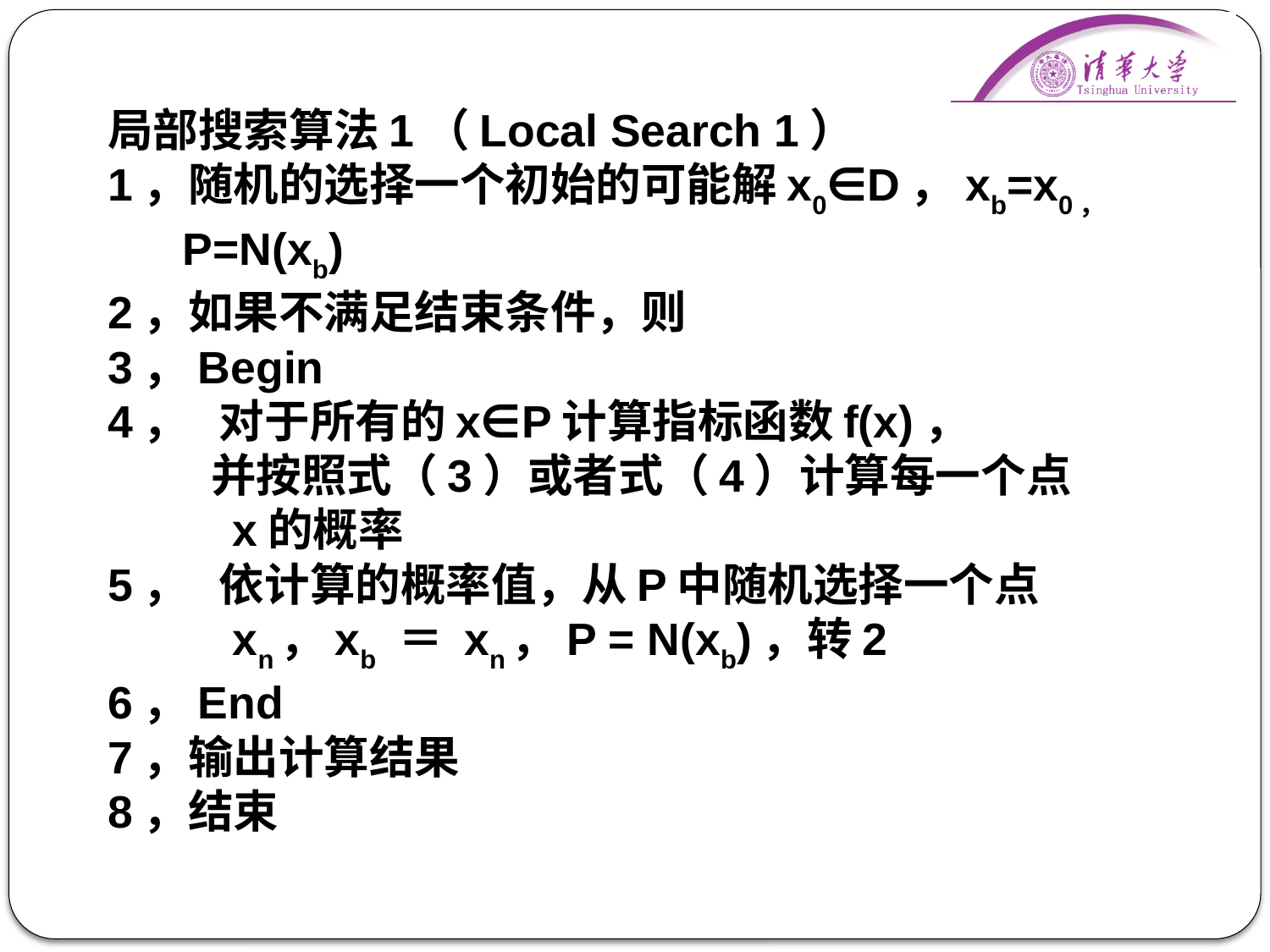

局部搜索算法1（Local Search 1）
1，随机的选择一个初始的可能解x0∈D，xb=x0，
      P=N(xb)
2，如果不满足结束条件，则
3，Begin
4，   对于所有的x∈P计算指标函数f(x)，
         并按照式（3）或者式（4）计算每一个点
          x的概率
5，   依计算的概率值，从P中随机选择一个点
          xn，xb ＝ xn，P = N(xb)，转2
6，End
7，输出计算结果
8，结束